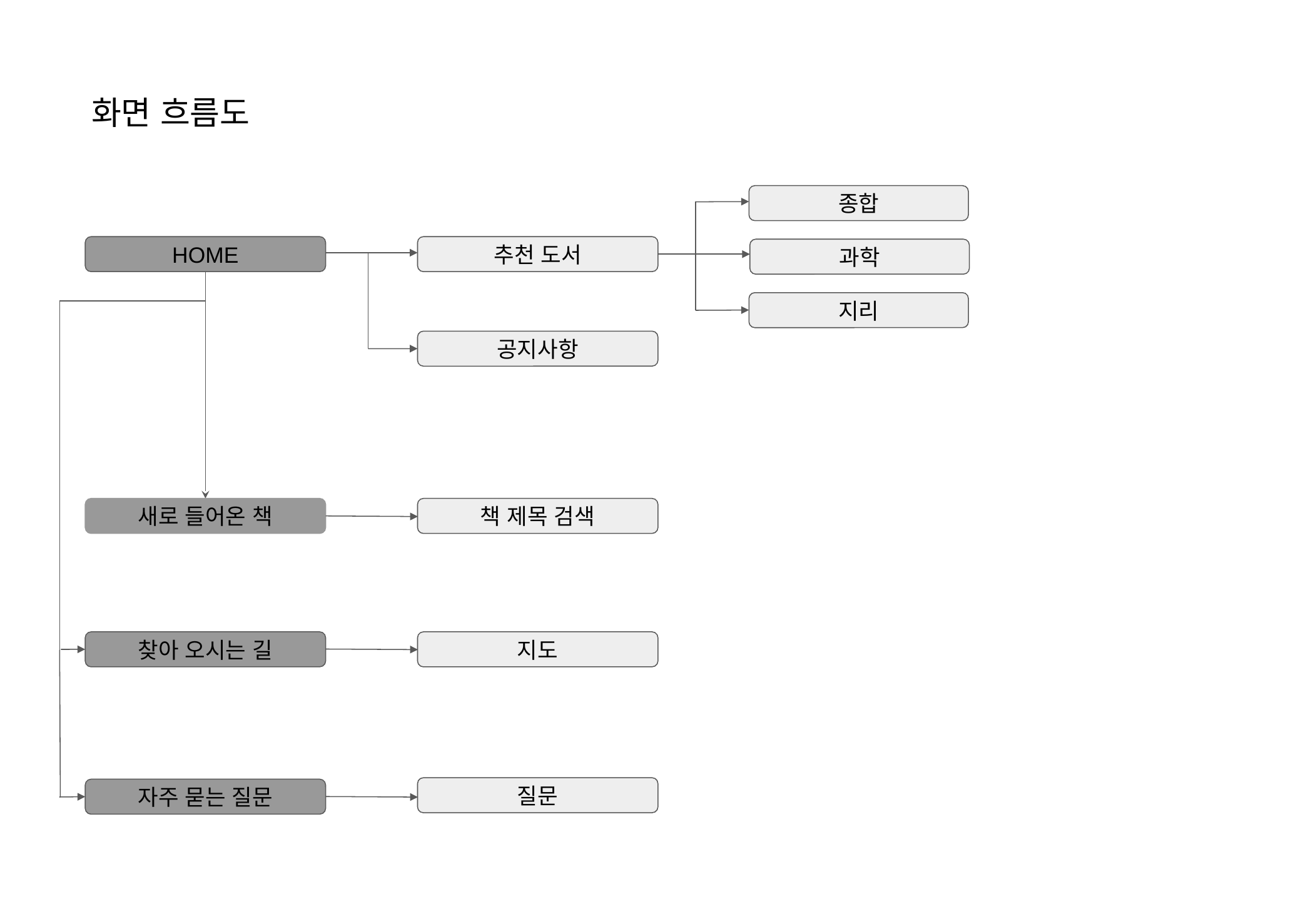

# 화면 흐름도
종합
HOME
추천 도서
과학
지리
공지사항
책 제목 검색
새로 들어온 책
지도
찾아 오시는 길
질문
자주 묻는 질문